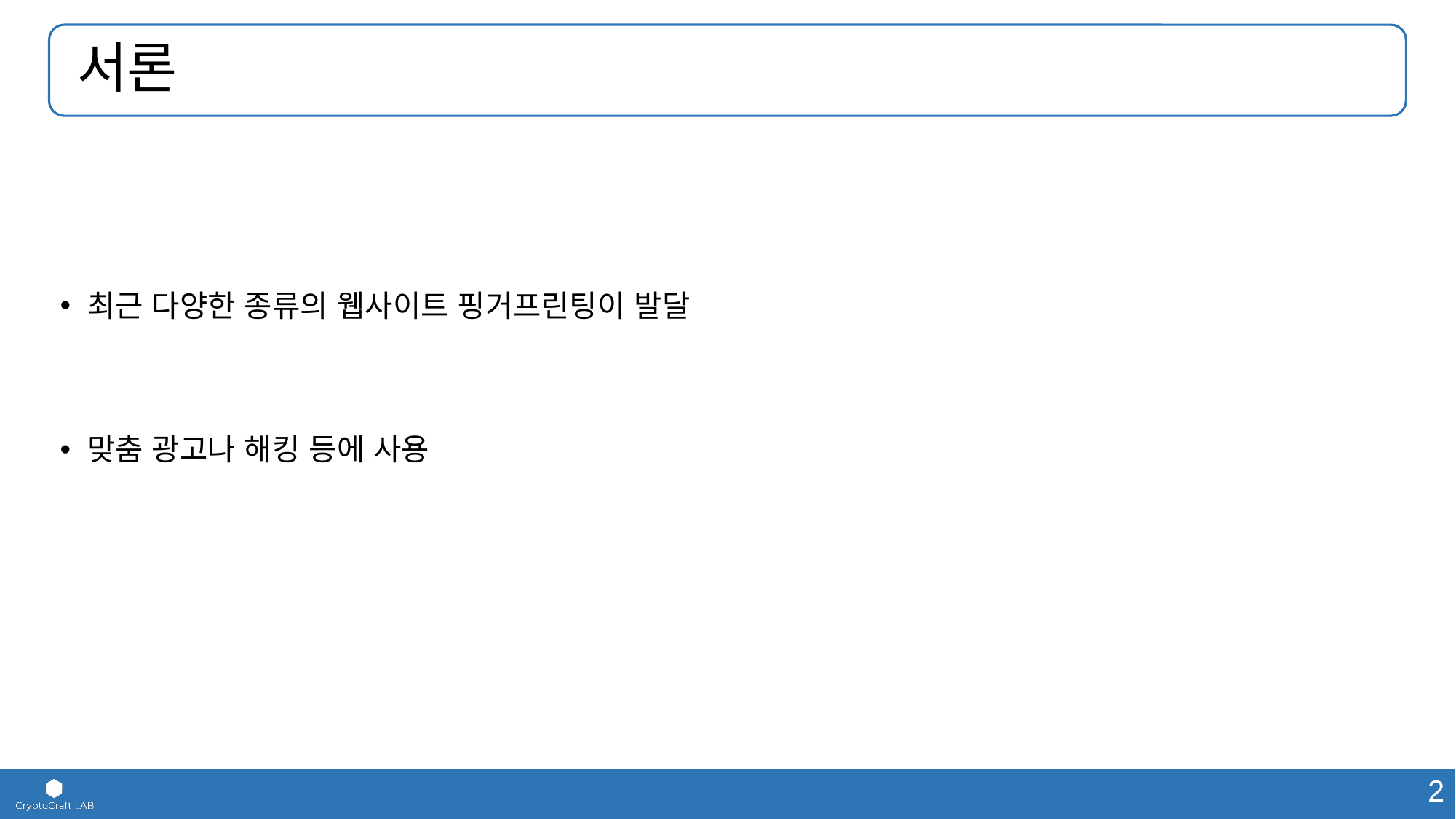

# 서론

최근 다양한 종류의 웹사이트 핑거프린팅이 발달

맞춤 광고나 해킹 등에 사용